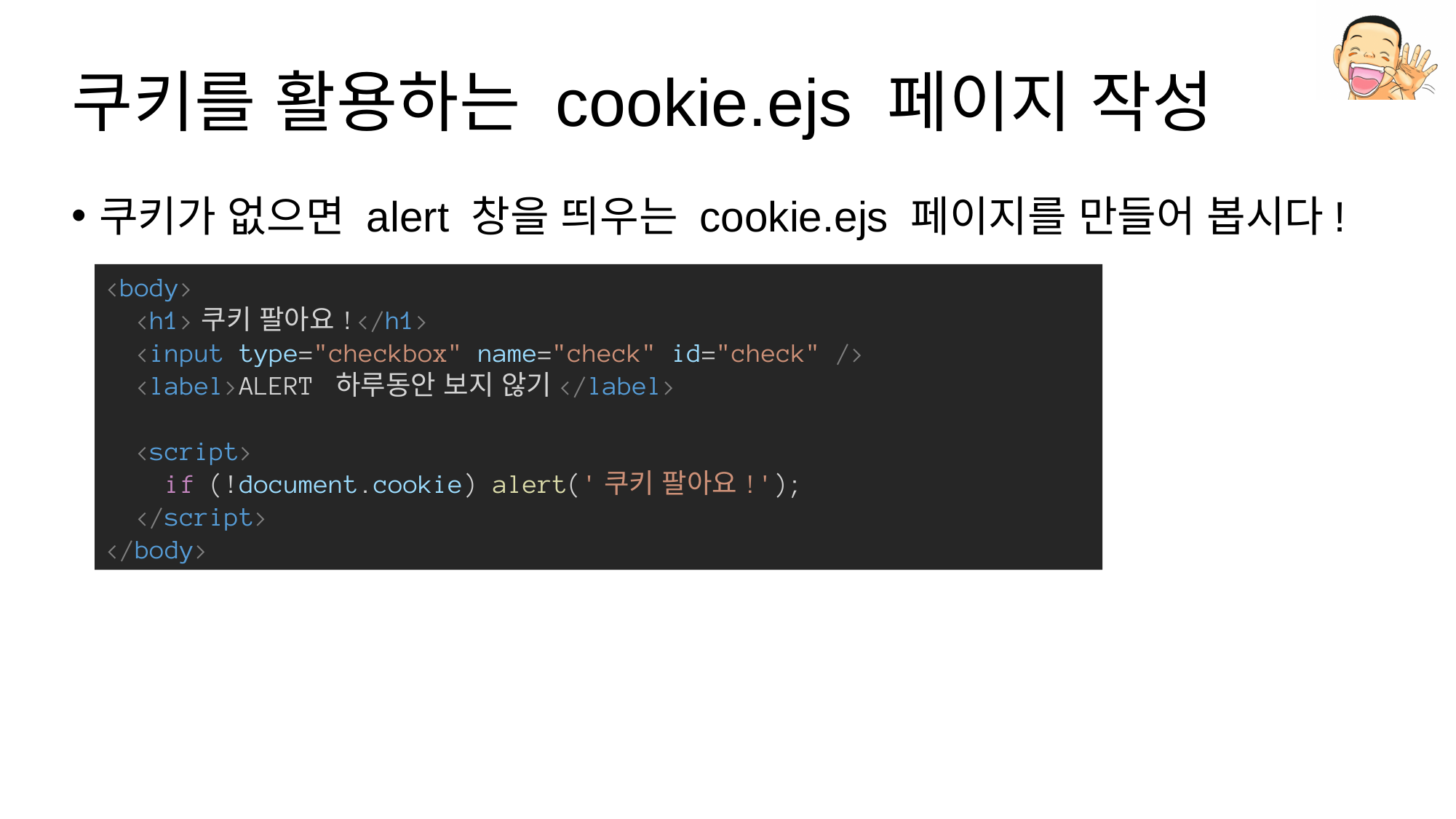

# 쿠키를 활용하는 cookie.ejs 페이지 작성
쿠키가 없으면 alert 창을 띄우는 cookie.ejs 페이지를 만들어 봅시다!
<body>
  <h1>쿠키 팔아요!</h1>
  <input type="checkbox" name="check" id="check" />
  <label>ALERT 하루동안 보지 않기</label>

  <script>
    if (!document.cookie) alert('쿠키 팔아요!');
  </script>
</body>